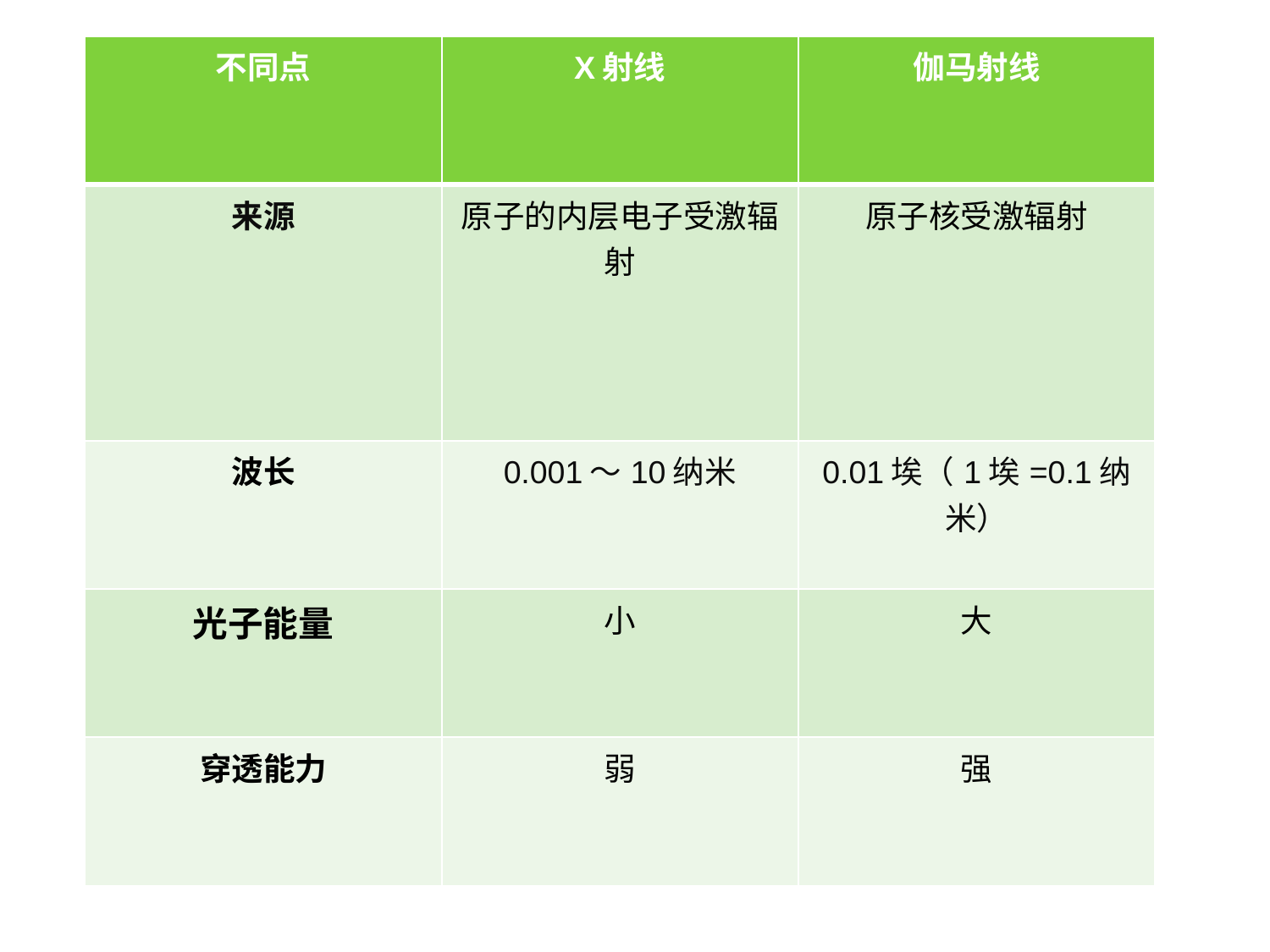

| 不同点 | X射线 | 伽马射线 |
| --- | --- | --- |
| 来源 | 原子的内层电子受激辐射 | 原子核受激辐射 |
| 波长 | 0.001～10纳米 | 0.01埃（1埃=0.1纳米） |
| 光子能量 | 小 | 大 |
| 穿透能力 | 弱 | 强 |